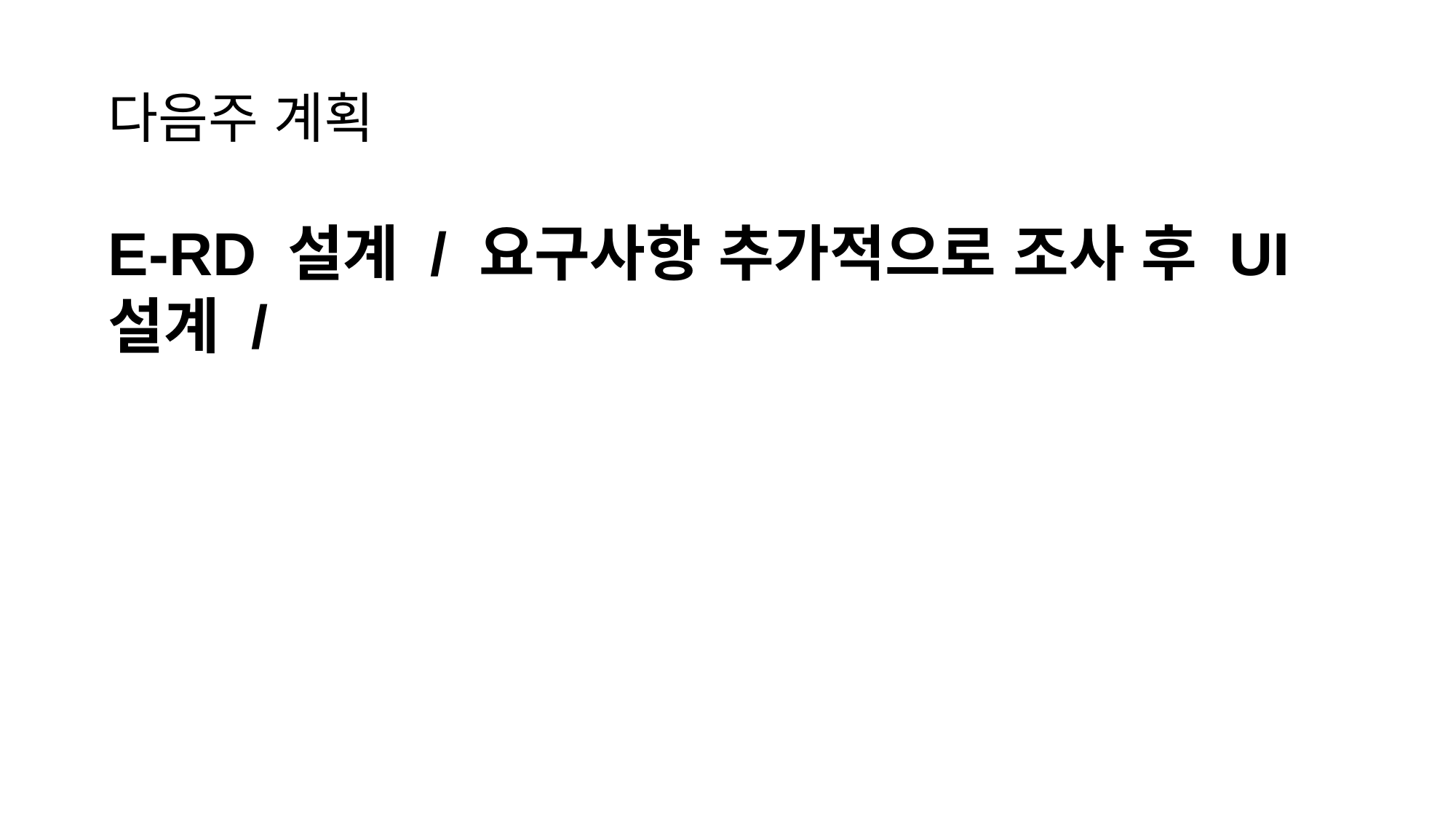

다음주 계획

E-RD 설계 / 요구사항 추가적으로 조사 후 UI 설계 /